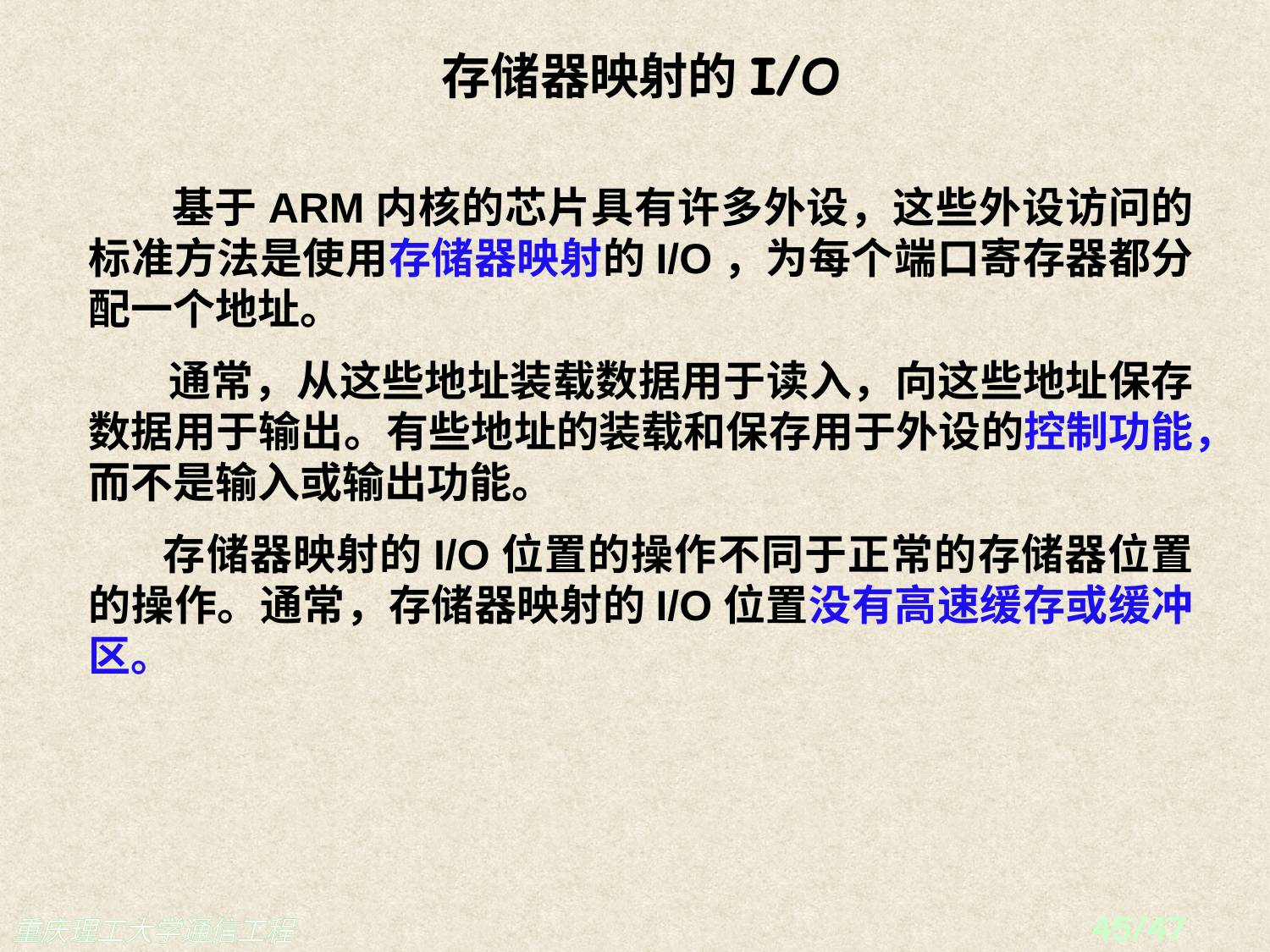

# 存储器映射的I/O
       基于ARM内核的芯片具有许多外设，这些外设访问的标准方法是使用存储器映射的I/O，为每个端口寄存器都分配一个地址。
       通常，从这些地址装载数据用于读入，向这些地址保存数据用于输出。有些地址的装载和保存用于外设的控制功能，而不是输入或输出功能。
      存储器映射的I/O位置的操作不同于正常的存储器位置的操作。通常，存储器映射的I/O位置没有高速缓存或缓冲区。